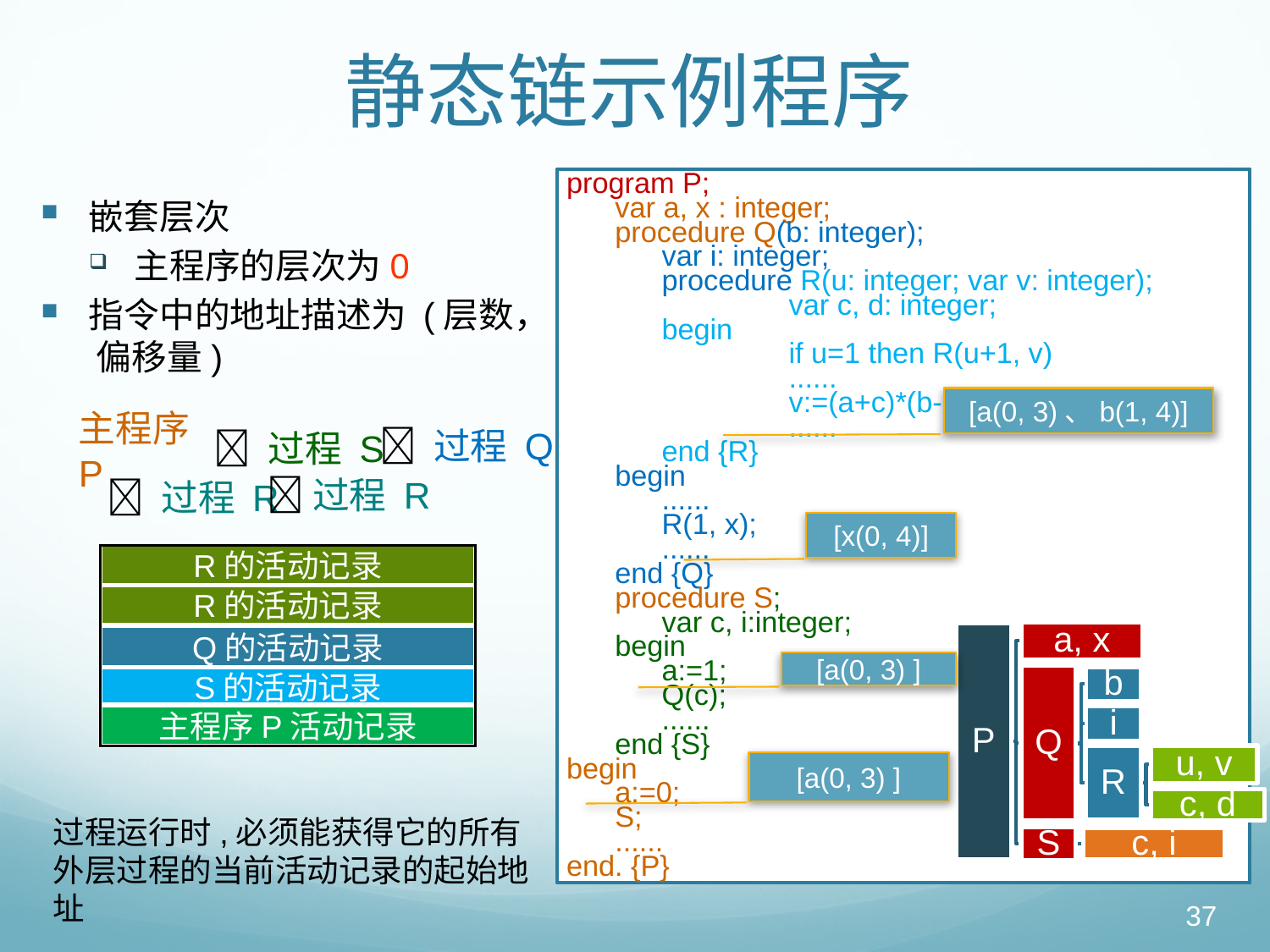

# 静态链示例程序
program P;
var a, x : integer;
procedure Q(b: integer);
	var i: integer;
	procedure R(u: integer; var v: integer);
		var c, d: integer;
	begin
		if u=1 then R(u+1, v)
		......
		v:=(a+c)*(b-d);
		......
	end {R}
begin
	......
	R(1, x);
	......
end {Q}
procedure S;
	var c, i:integer;
begin
	a:=1;
	Q(c);
	......
end {S}
begin
	a:=0;
	S;
	......
end. {P}
嵌套层次
主程序的层次为0
指令中的地址描述为 (层数， 偏移量)

[a(0, 3)、b(1, 4)]
→ 过程 Q
→ 过程 S
主程序P
→过程 R
→ 过程 R
[x(0, 4)]
R的活动记录

R的活动记录
P
a, x
Q
b
i
R
u, v
c, d
S
c, i
Q的活动记录
[a(0, 3) ]
S的活动记录
主程序P活动记录
[a(0, 3) ]
过程运行时,必须能获得它的所有外层过程的当前活动记录的起始地址
37